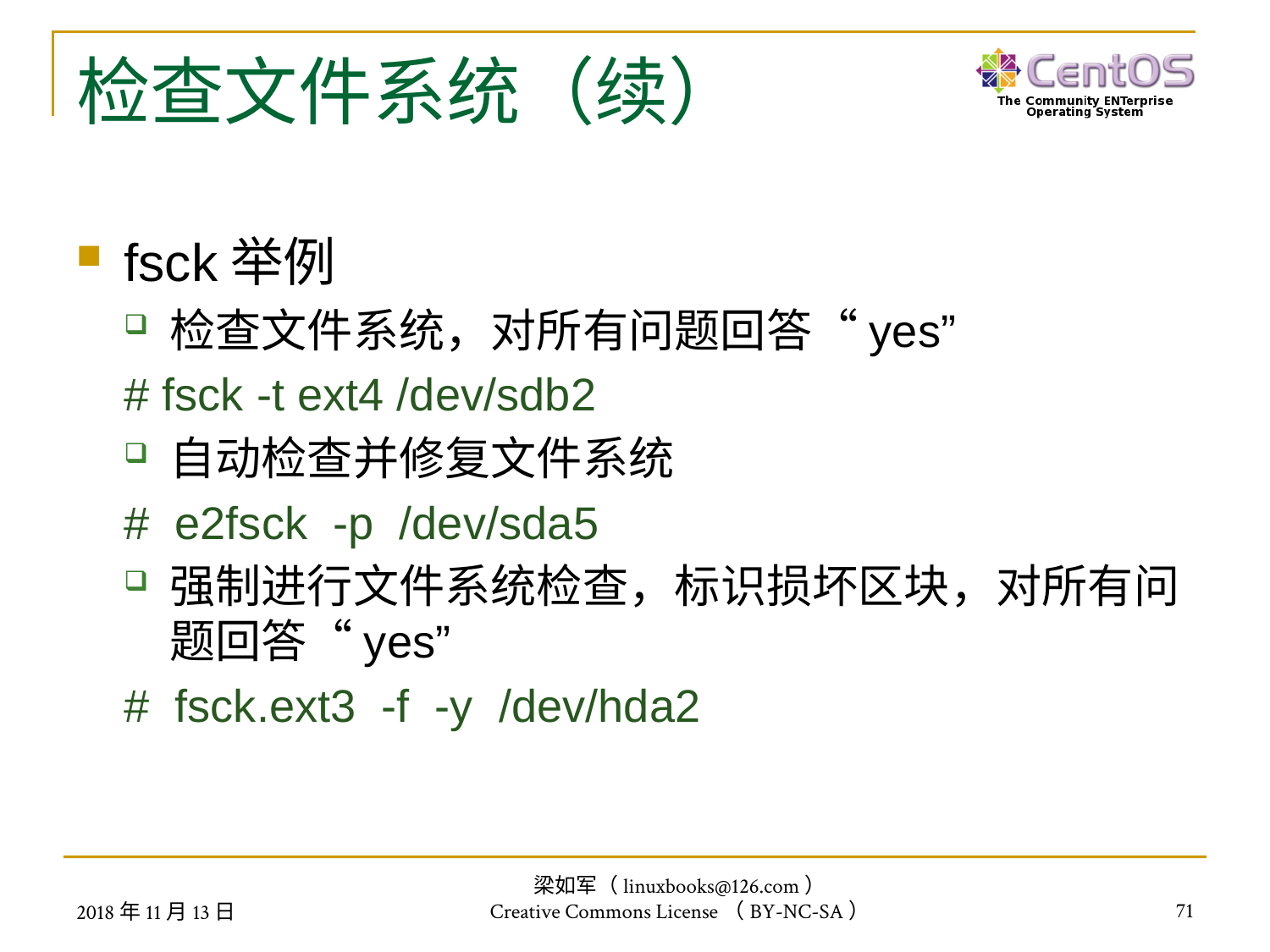

# 检查文件系统（续）
fsck举例
检查文件系统，对所有问题回答“yes”
# fsck -t ext4 /dev/sdb2
自动检查并修复文件系统
#  e2fsck  -p  /dev/sda5
强制进行文件系统检查，标识损坏区块，对所有问题回答“yes”
#  fsck.ext3  -f  -y  /dev/hda2
梁如军（linuxbooks@126.com）
Creative Commons License（BY-NC-SA）
2018年11月13日
71